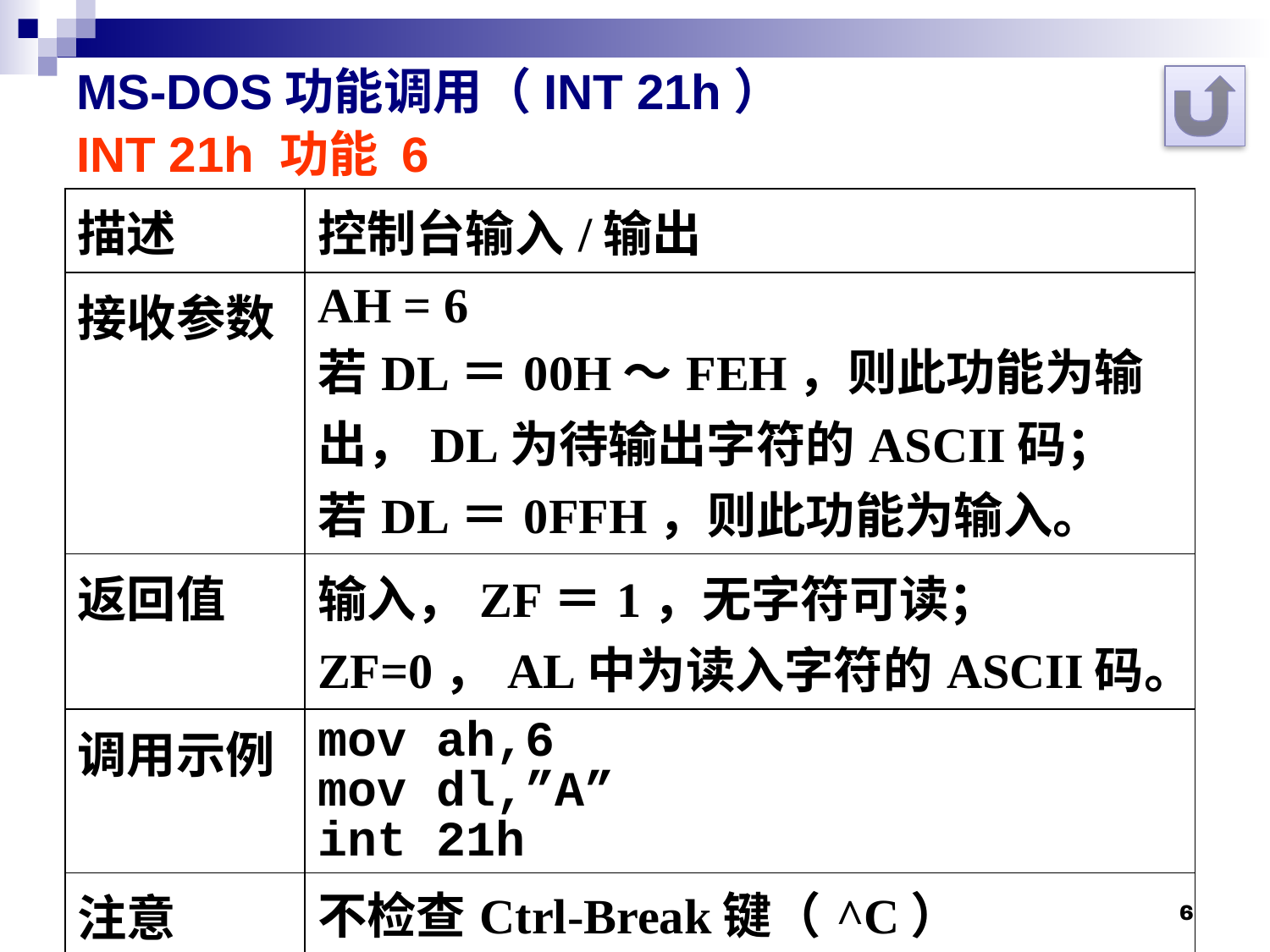

# MS-DOS功能调用（INT 21h）

INT 21h 功能 6
| 描述 | 控制台输入/输出 |
| --- | --- |
| 接收参数 | AH = 6 若DL＝00H～FEH，则此功能为输出，DL为待输出字符的ASCII码； 若DL＝0FFH，则此功能为输入。 |
| 返回值 | 输入，ZF＝1，无字符可读；ZF=0，AL中为读入字符的ASCII码。 |
| 调用示例 | mov ah,6 mov dl,”A” int 21h |
| 注意 | 不检查Ctrl-Break键（^C） |
6